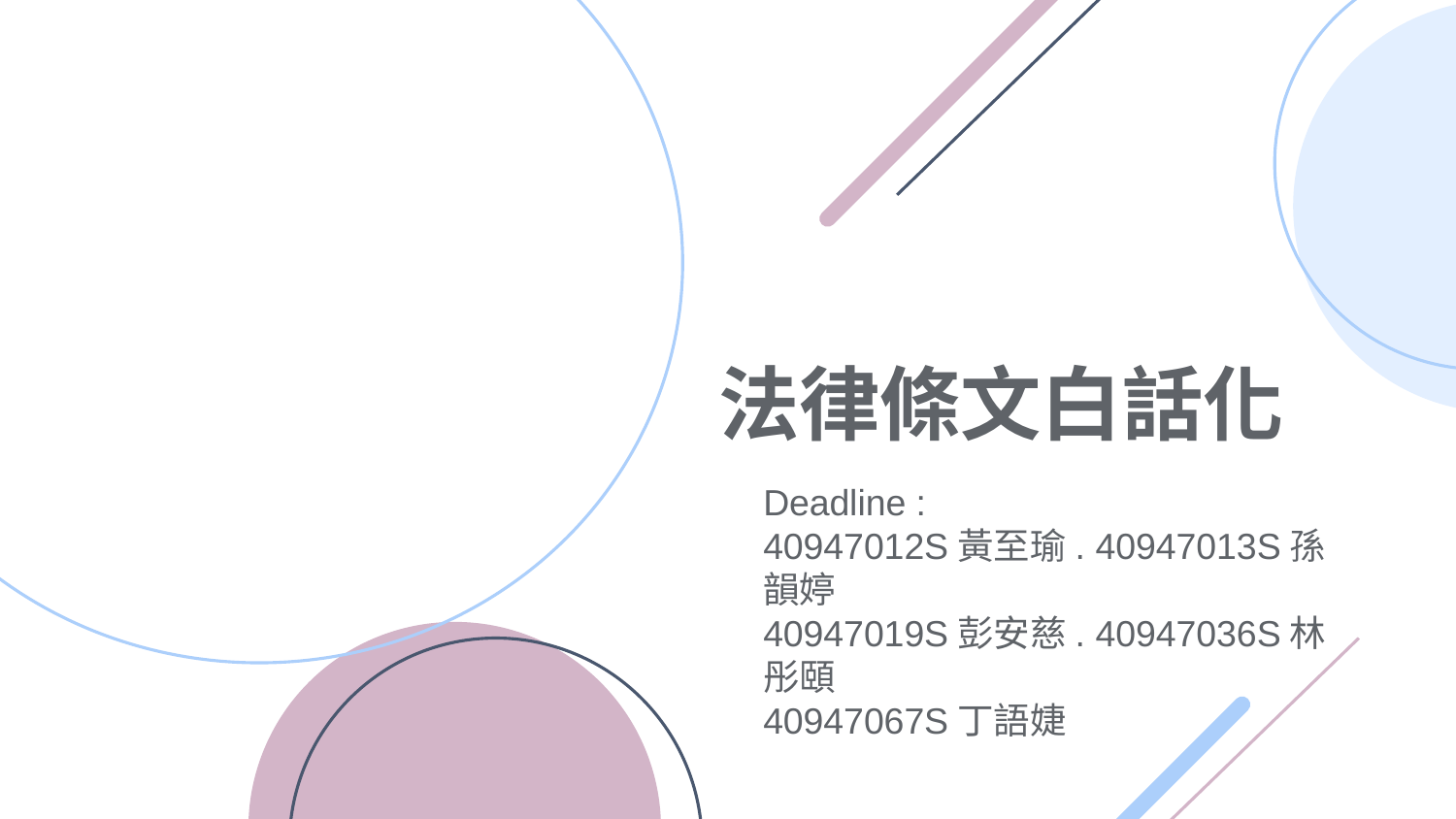

# 法律條文白話化
Deadline :
40947012S黃至瑜. 40947013S孫韻婷
40947019S彭安慈. 40947036S林彤頤
40947067S丁語婕